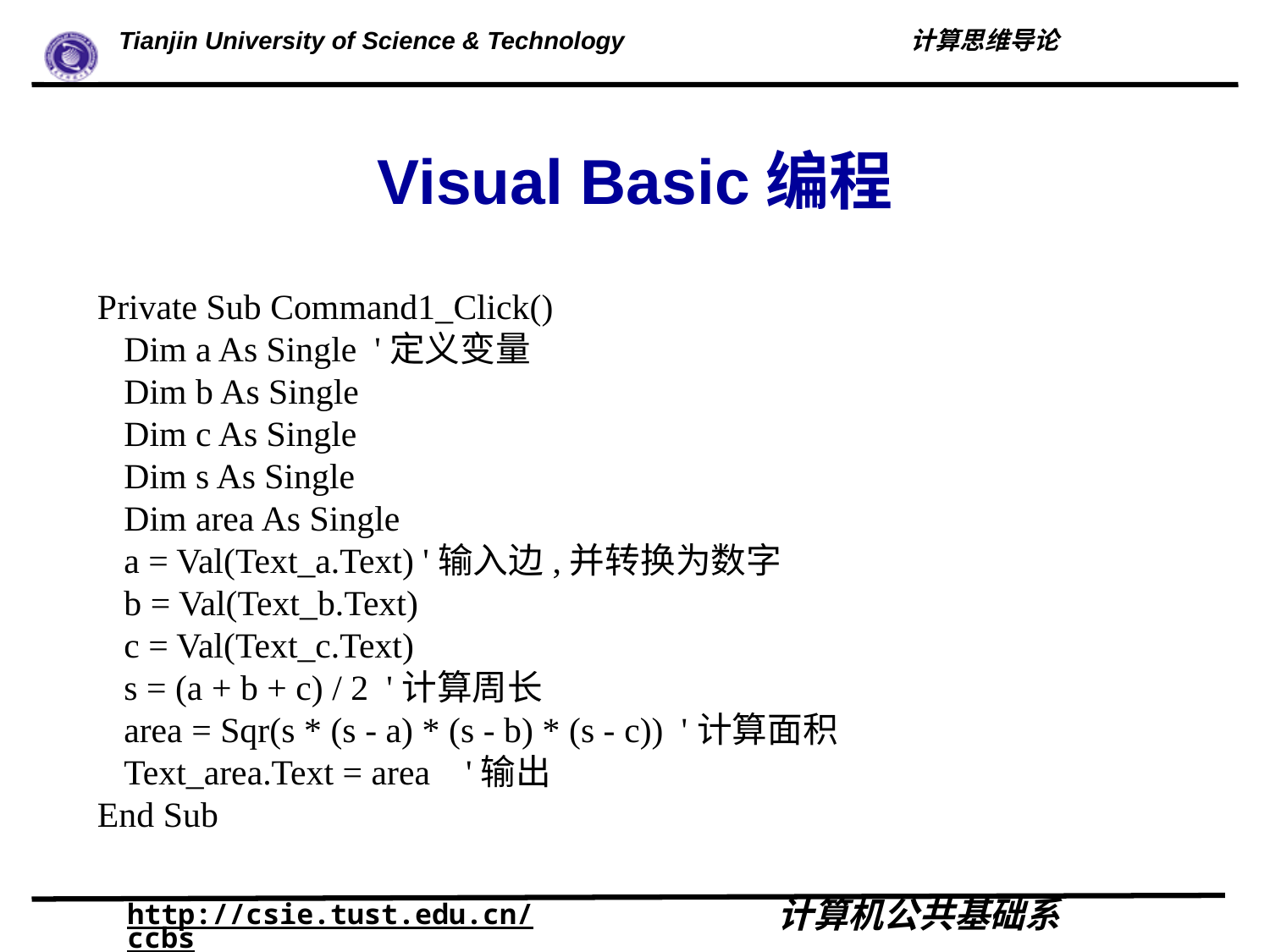

# Visual Basic编程
Private Sub Command1_Click()
   Dim a As Single  '定义变量
   Dim b As Single
   Dim c As Single
   Dim s As Single
   Dim area As Single
   a = Val(Text_a.Text) '输入边,并转换为数字
   b = Val(Text_b.Text)
   c = Val(Text_c.Text)
   s = (a + b + c) / 2  '计算周长
   area = Sqr(s * (s - a) * (s - b) * (s - c))  '计算面积
   Text_area.Text = area    '输出
End Sub